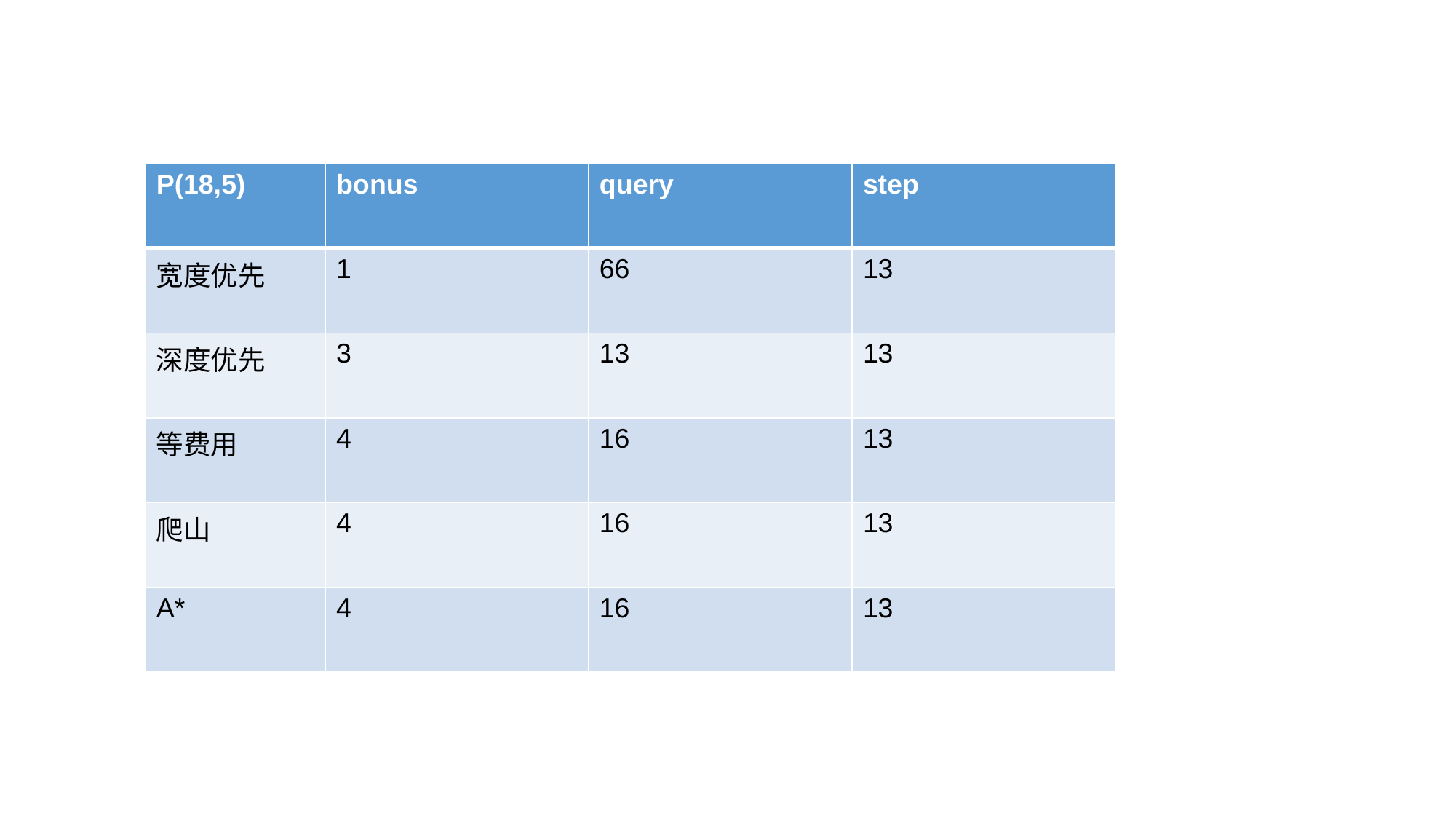

| P(18,5) | bonus | query | step |
| --- | --- | --- | --- |
| 宽度优先 | 1 | 66 | 13 |
| 深度优先 | 3 | 13 | 13 |
| 等费用 | 4 | 16 | 13 |
| 爬山 | 4 | 16 | 13 |
| A\* | 4 | 16 | 13 |